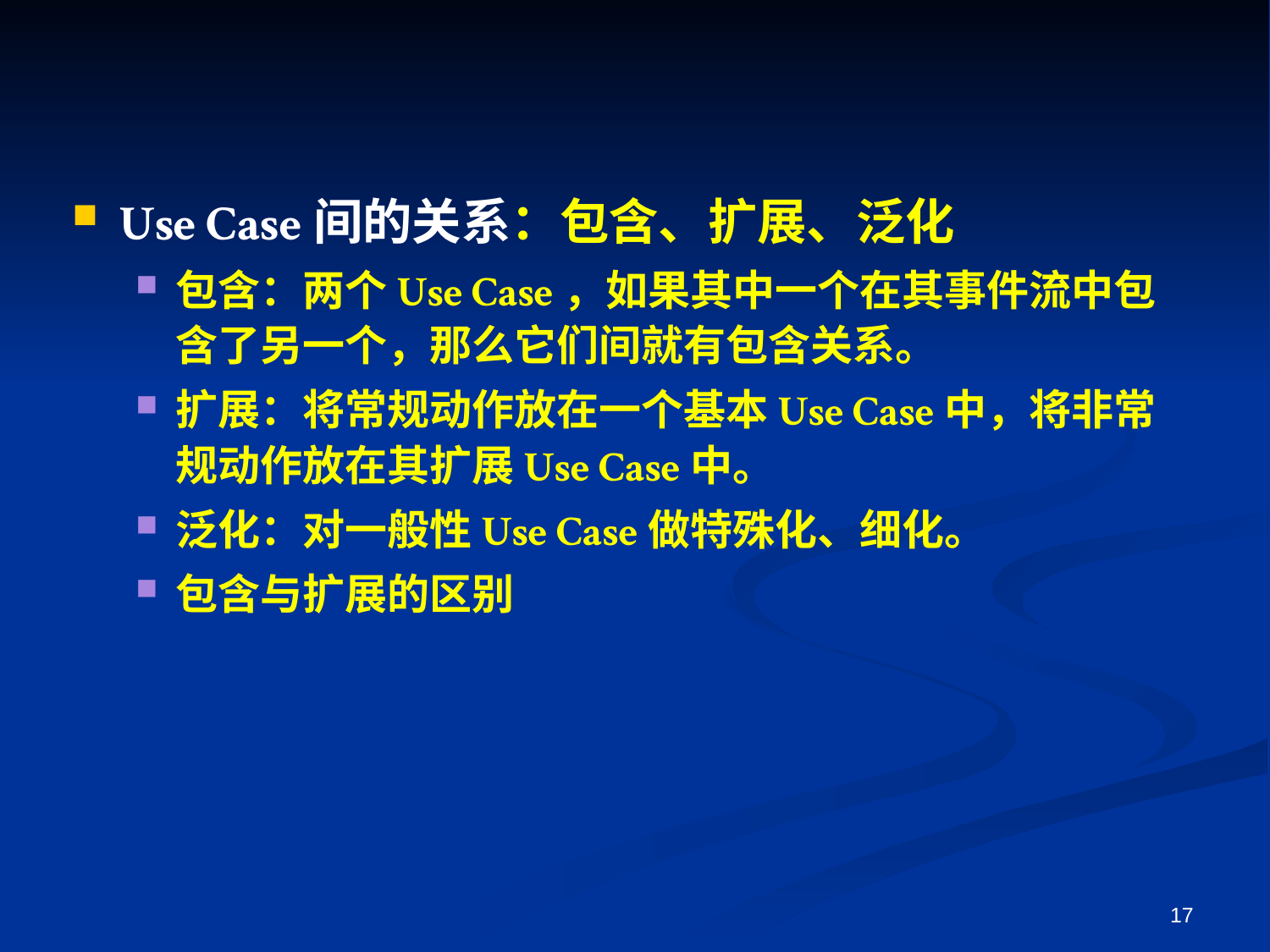

Use Case间的关系：包含、扩展、泛化
包含：两个Use Case，如果其中一个在其事件流中包含了另一个，那么它们间就有包含关系。
扩展：将常规动作放在一个基本Use Case中，将非常规动作放在其扩展Use Case中。
泛化：对一般性Use Case做特殊化、细化。
包含与扩展的区别
17